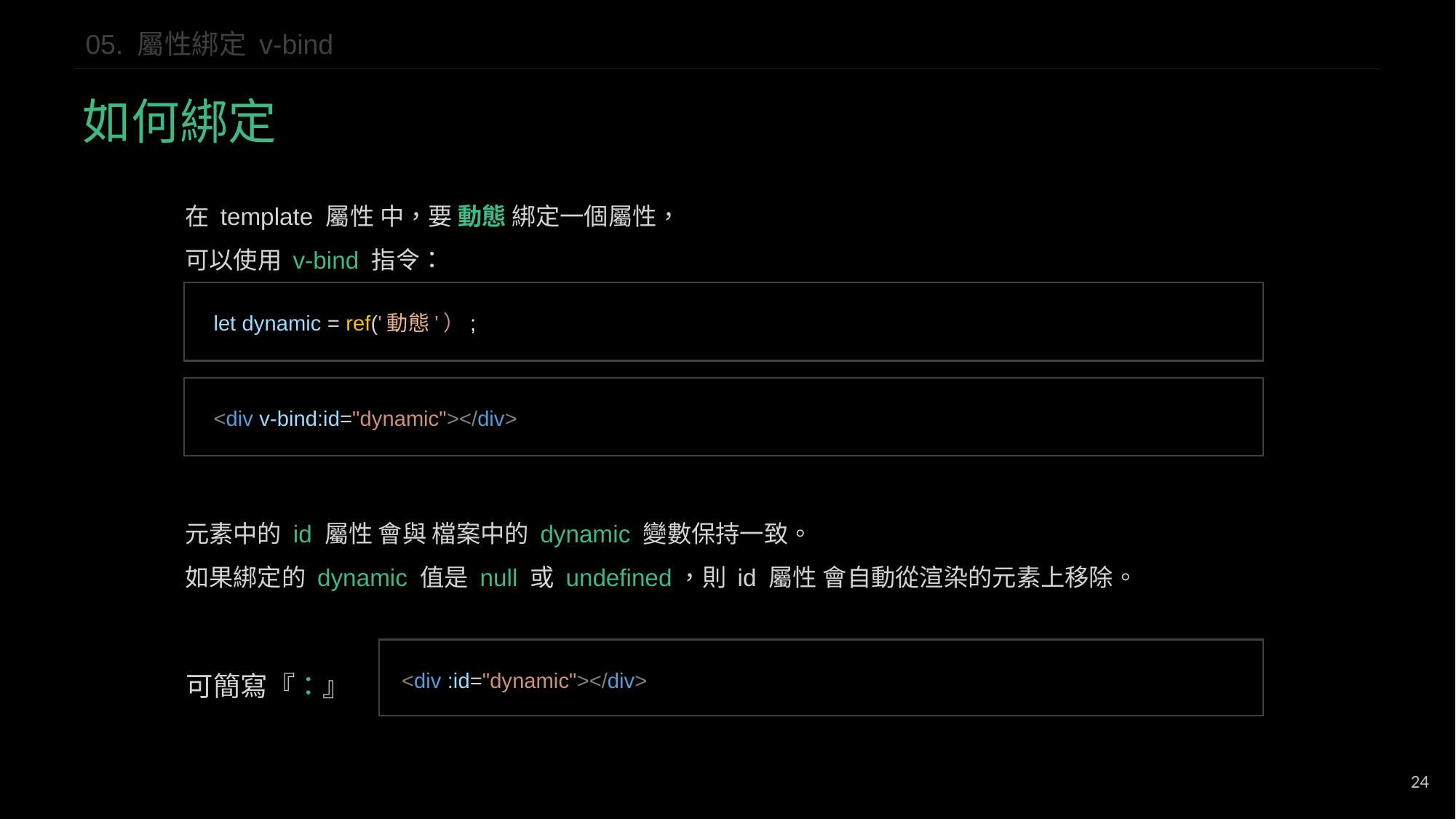

05. 屬性綁定 v-bind
如何綁定
在 template 屬性 中，要 動態 綁定一個屬性，
可以使用 v-bind 指令：

let dynamic = ref('動態'）;

<div v-bind:id="dynamic"></div>
元素中的 id 屬性 會與 檔案中的 dynamic 變數保持一致。
如果綁定的 dynamic 值是 null 或 undefined，則 id 屬性 會自動從渲染的元素上移除。

可簡寫『：』
<div :id="dynamic"></div>
24